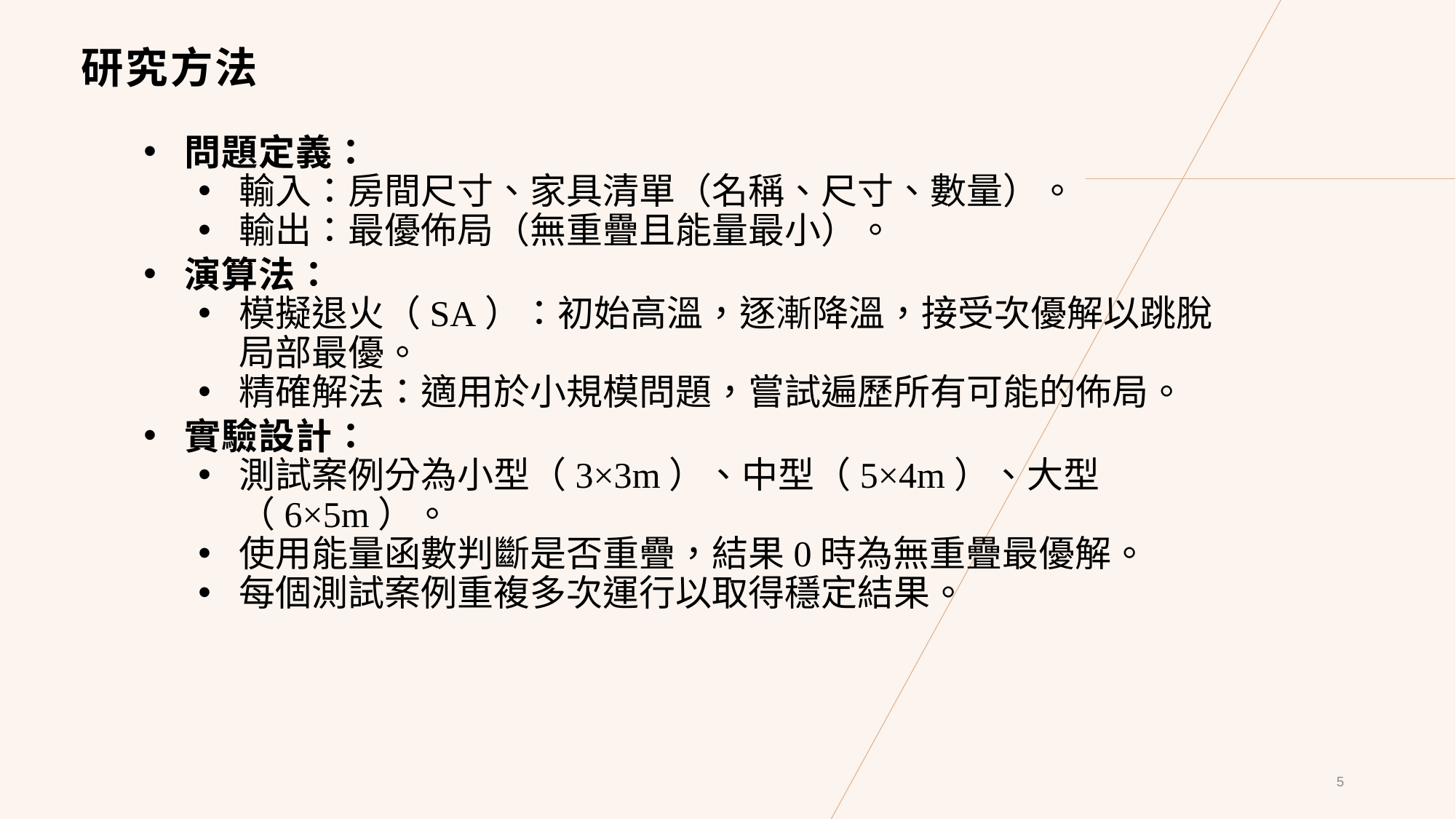

# 研究方法
問題定義：
輸入：房間尺寸、家具清單（名稱、尺寸、數量）。
輸出：最優佈局（無重疊且能量最小）。
演算法：
模擬退火（SA）：初始高溫，逐漸降溫，接受次優解以跳脫局部最優。
精確解法：適用於小規模問題，嘗試遍歷所有可能的佈局。
實驗設計：
測試案例分為小型（3×3m）、中型（5×4m）、大型（6×5m）。
使用能量函數判斷是否重疊，結果0時為無重疊最優解。
每個測試案例重複多次運行以取得穩定結果。
5